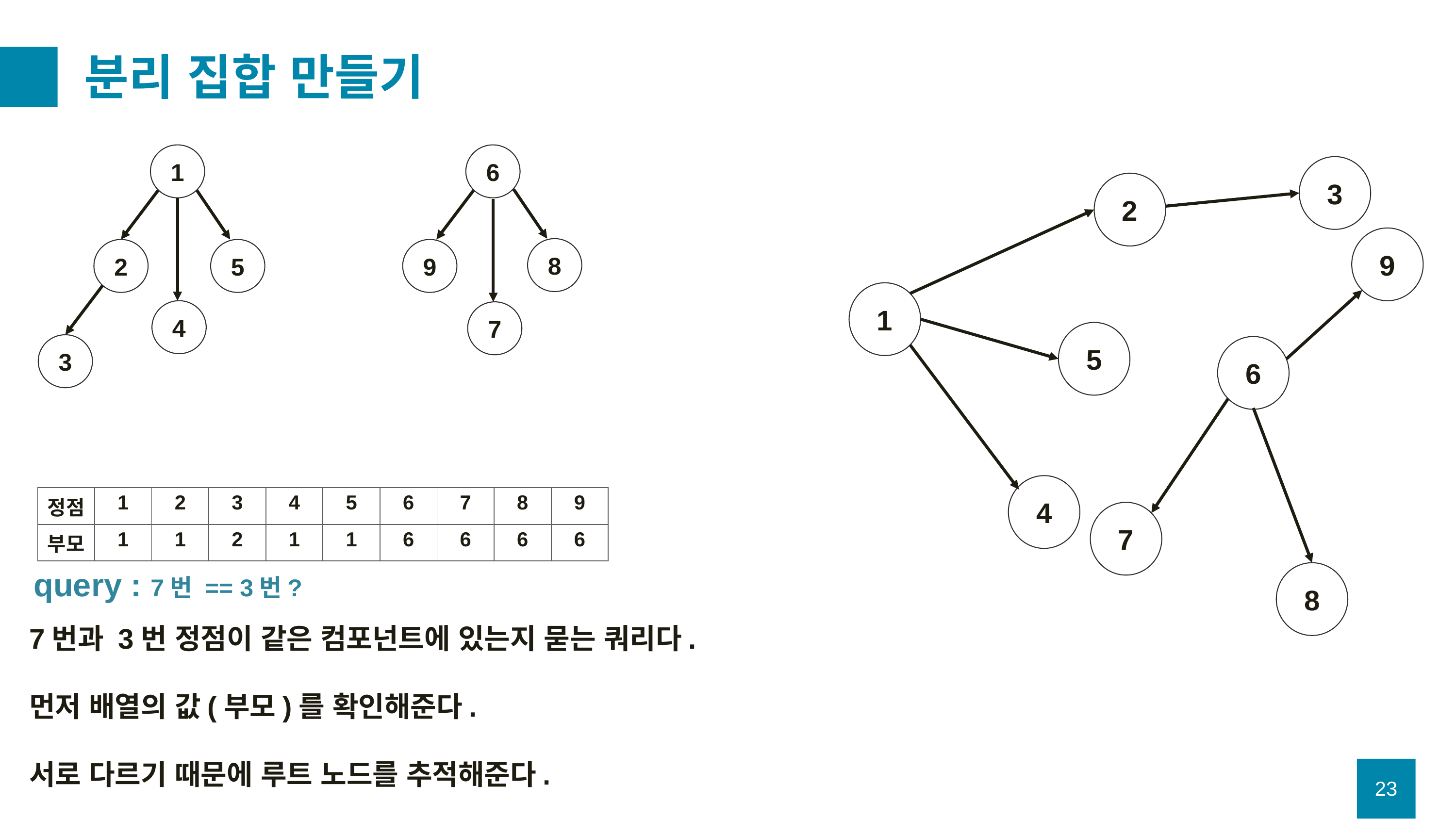

# 분리 집합 만들기
1
6
3
2
9
8
9
2
5
1
4
7
5
3
6
4
| 정점 | 1 | 2 | 3 | 4 | 5 | 6 | 7 | 8 | 9 |
| --- | --- | --- | --- | --- | --- | --- | --- | --- | --- |
| 부모 | 1 | 1 | 2 | 1 | 1 | 6 | 6 | 6 | 6 |
7
query : 7번 == 3번?
8
7번과 3번 정점이 같은 컴포넌트에 있는지 묻는 쿼리다.

먼저 배열의 값(부모)를 확인해준다.

서로 다르기 때문에 루트 노드를 추적해준다.
23